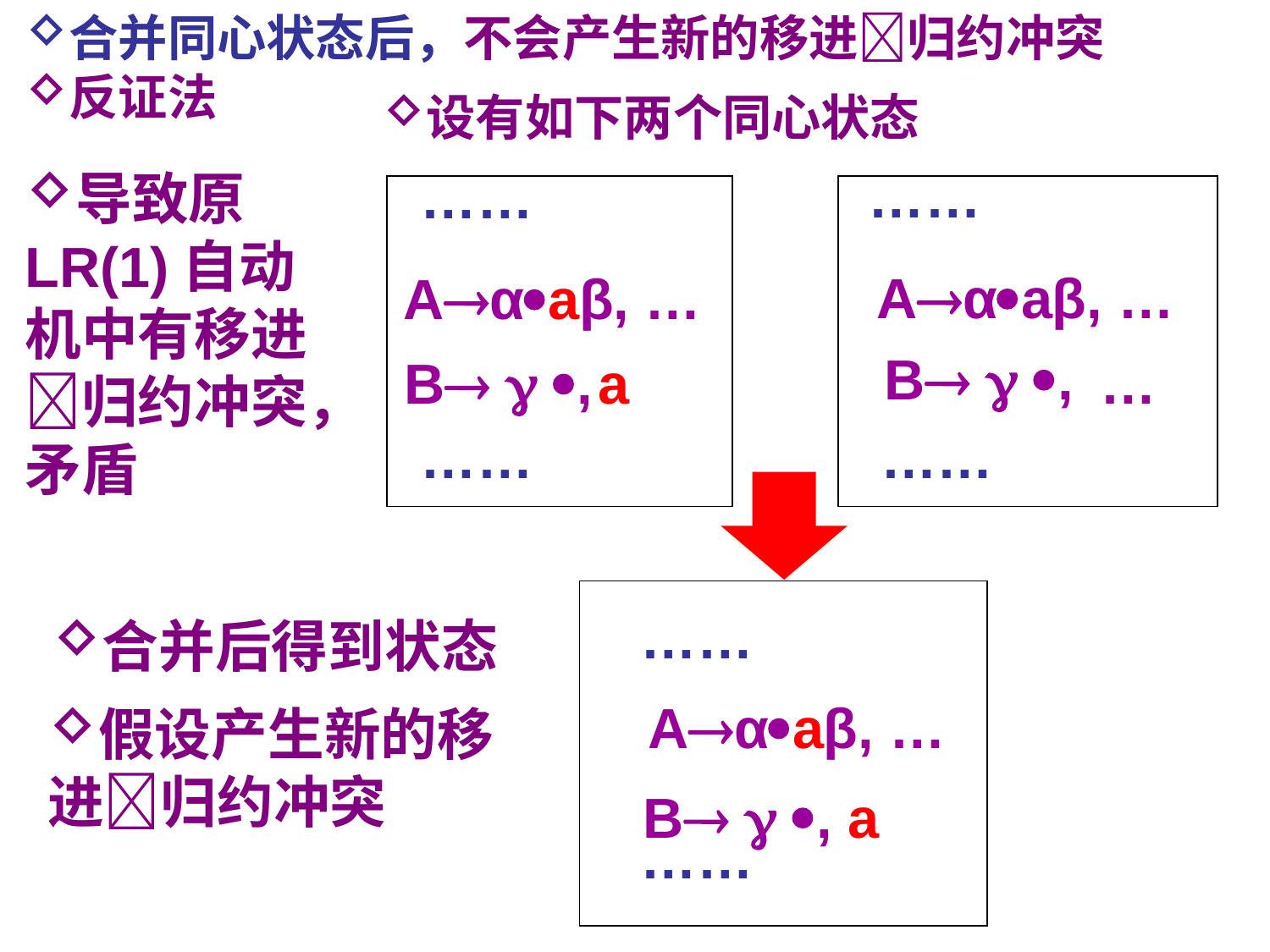

合并同心状态后，不会产生新的移进−归约冲突
反证法
设有如下两个同心状态
……
……
导致原LR(1)自动机中有移进−归约冲突，矛盾

A→α•aβ, …
A→α•aβ, …
B→ γ •,
B→ γ •,
a
…
……
……

……
合并后得到状态
A→α•aβ, …
假设产生新的移进−归约冲突
B→ γ •, a
……